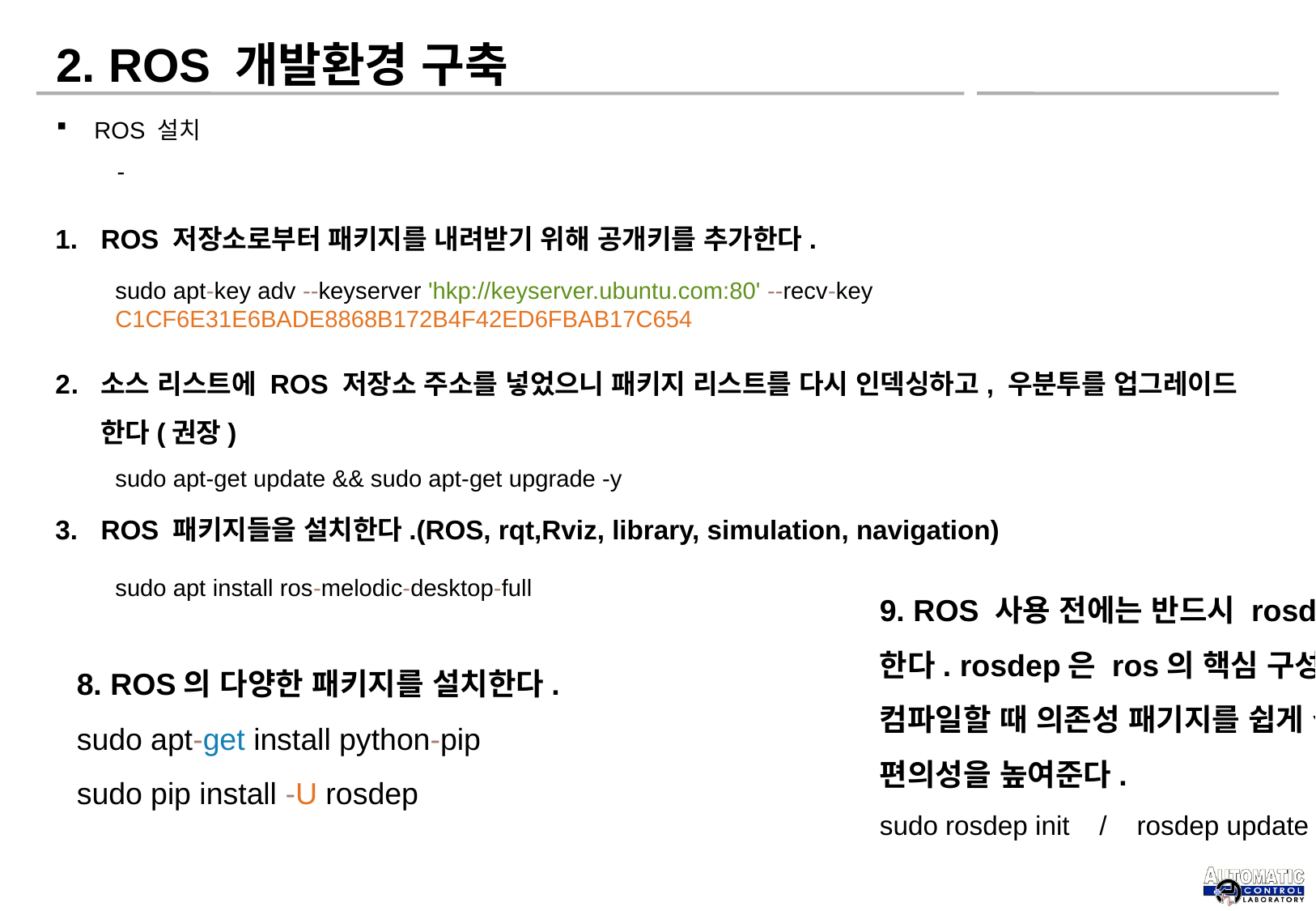

# 2. ROS 개발환경 구축
ROS 설치

ROS 저장소로부터 패키지를 내려받기 위해 공개키를 추가한다.

소스 리스트에 ROS 저장소 주소를 넣었으니 패키지 리스트를 다시 인덱싱하고, 우분투를 업그레이드 한다(권장)

ROS 패키지들을 설치한다.(ROS, rqt,Rviz, library, simulation, navigation)
sudo apt-key adv --keyserver 'hkp://keyserver.ubuntu.com:80' --recv-key C1CF6E31E6BADE8868B172B4F42ED6FBAB17C654
sudo apt-get update && sudo apt-get upgrade -y
sudo apt install ros-melodic-desktop-full

9. ROS 사용 전에는 반드시 rosdep을 초기화해야 한다. rosdep은 ros의 핵심 구성들을 사용하거나 컴파일할 때 의존성 패기지를 쉽게 설치하여 편의성을 높여준다.
sudo rosdep init    /    rosdep update
8. ROS의 다양한 패키지를 설치한다.
sudo apt-get install python-pip
sudo pip install -U rosdep